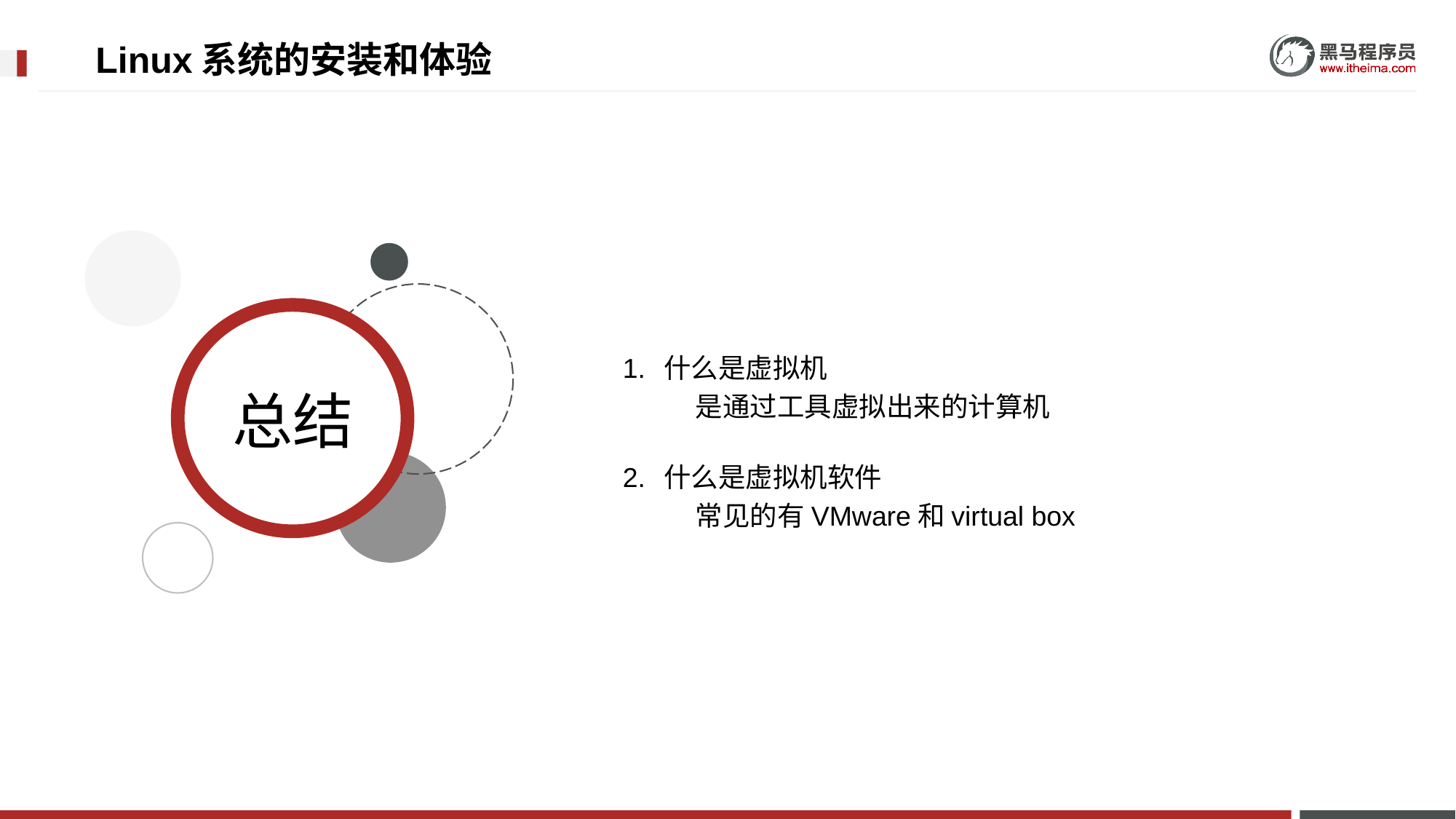

# Linux系统的安装和体验
什么是虚拟机
是通过工具虚拟出来的计算机
什么是虚拟机软件
常见的有VMware和virtual box